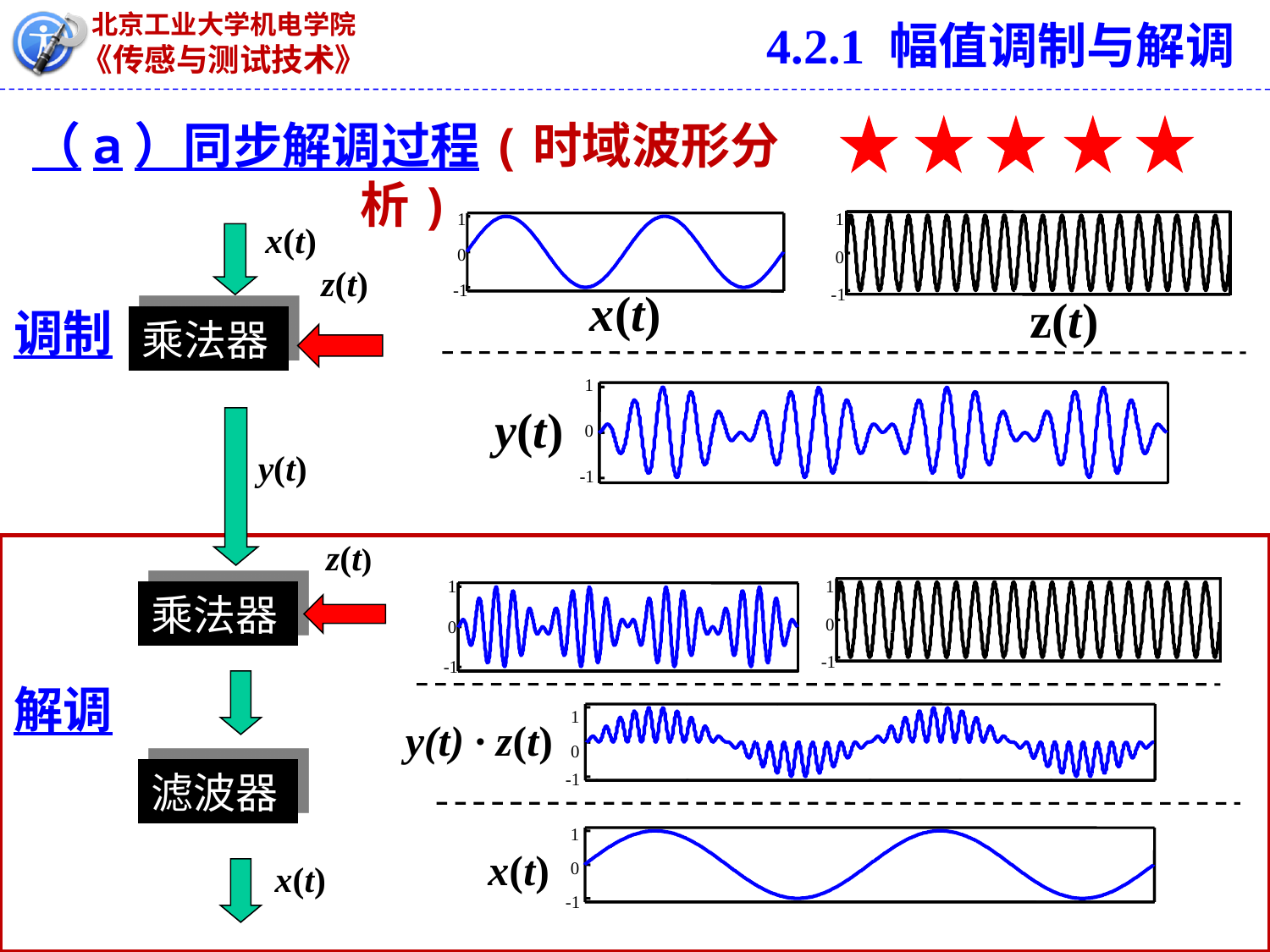

4.2.1 幅值调制与解调
（a）同步解调过程(时域波形分析)

1

0

-1

1

0

-1

x(t)

z(t)
乘法器

y(t)
x(t)
z(t)
调制
1

0

-1

y(t)

z(t)
乘法器

滤波器
x(t)

1

0

-1

1

0

-1

解调

1

0

-1

y(t) · z(t)
1

0

-1

x(t)